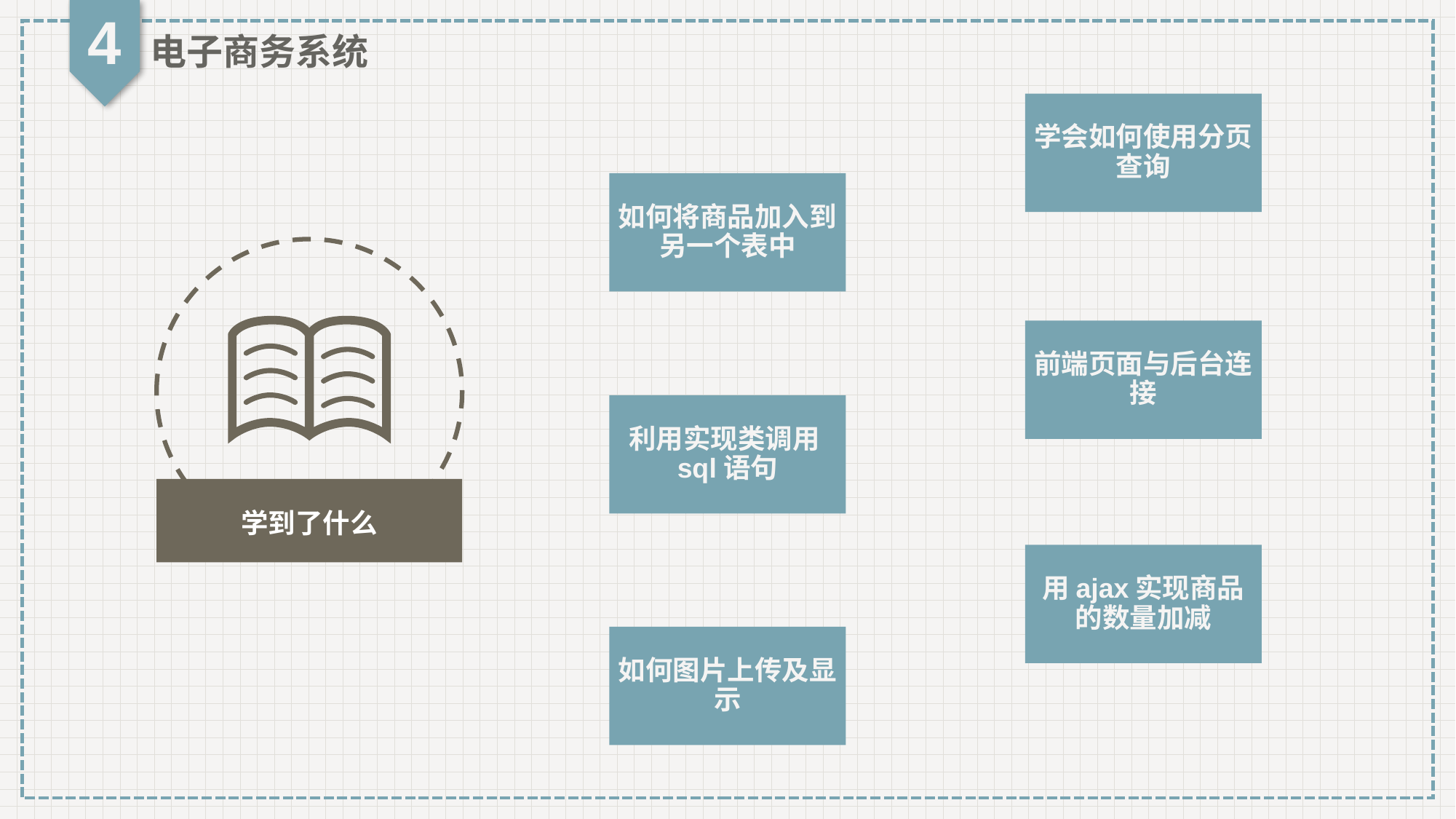

4
电子商务系统
学会如何使用分页查询
如何将商品加入到另一个表中

前端页面与后台连接
利用实现类调用sql语句

学到了什么
用ajax实现商品的数量加减
如何图片上传及显示